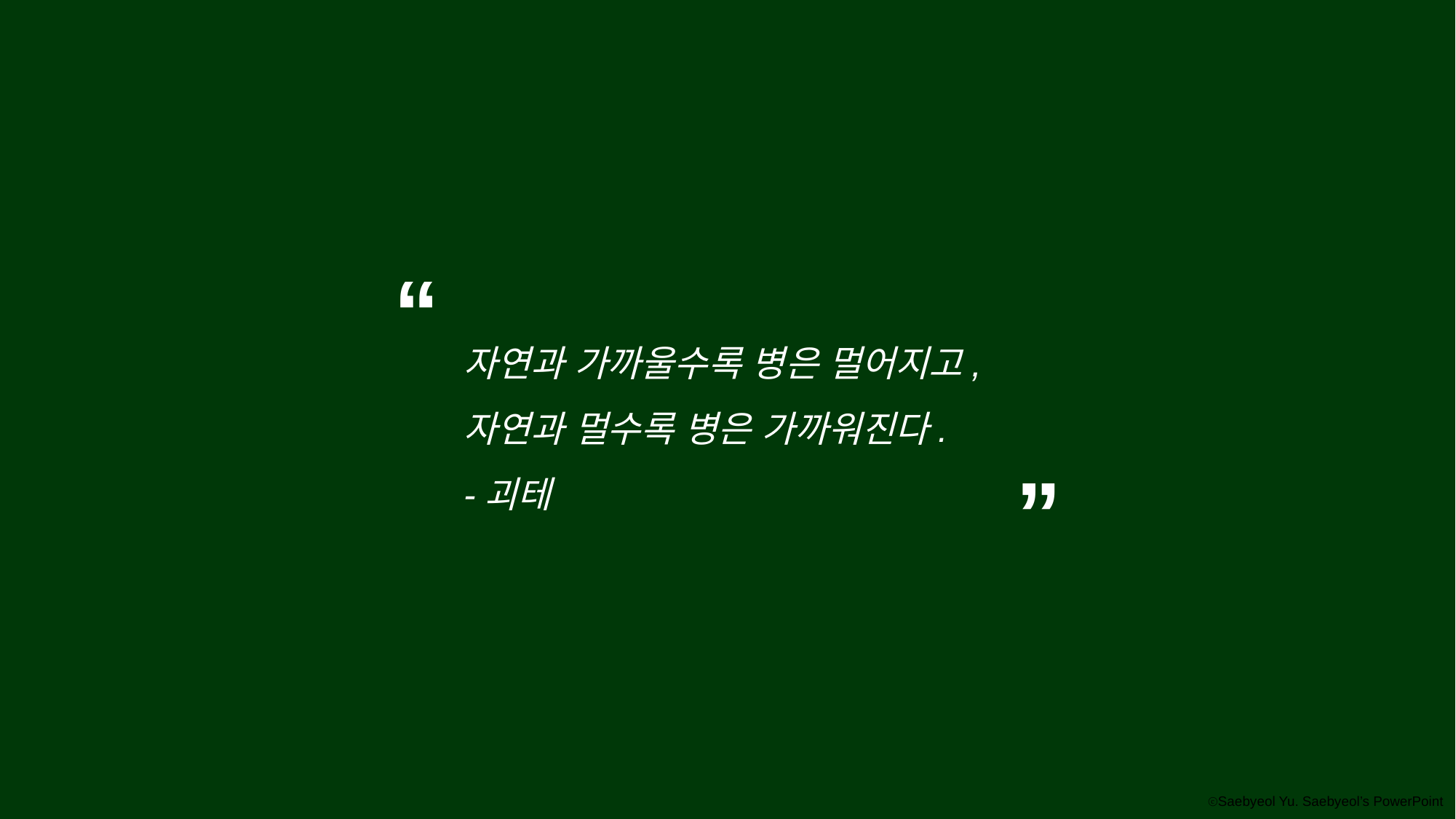

“
자연과 가까울수록 병은 멀어지고,
자연과 멀수록 병은 가까워진다.
-괴테
”